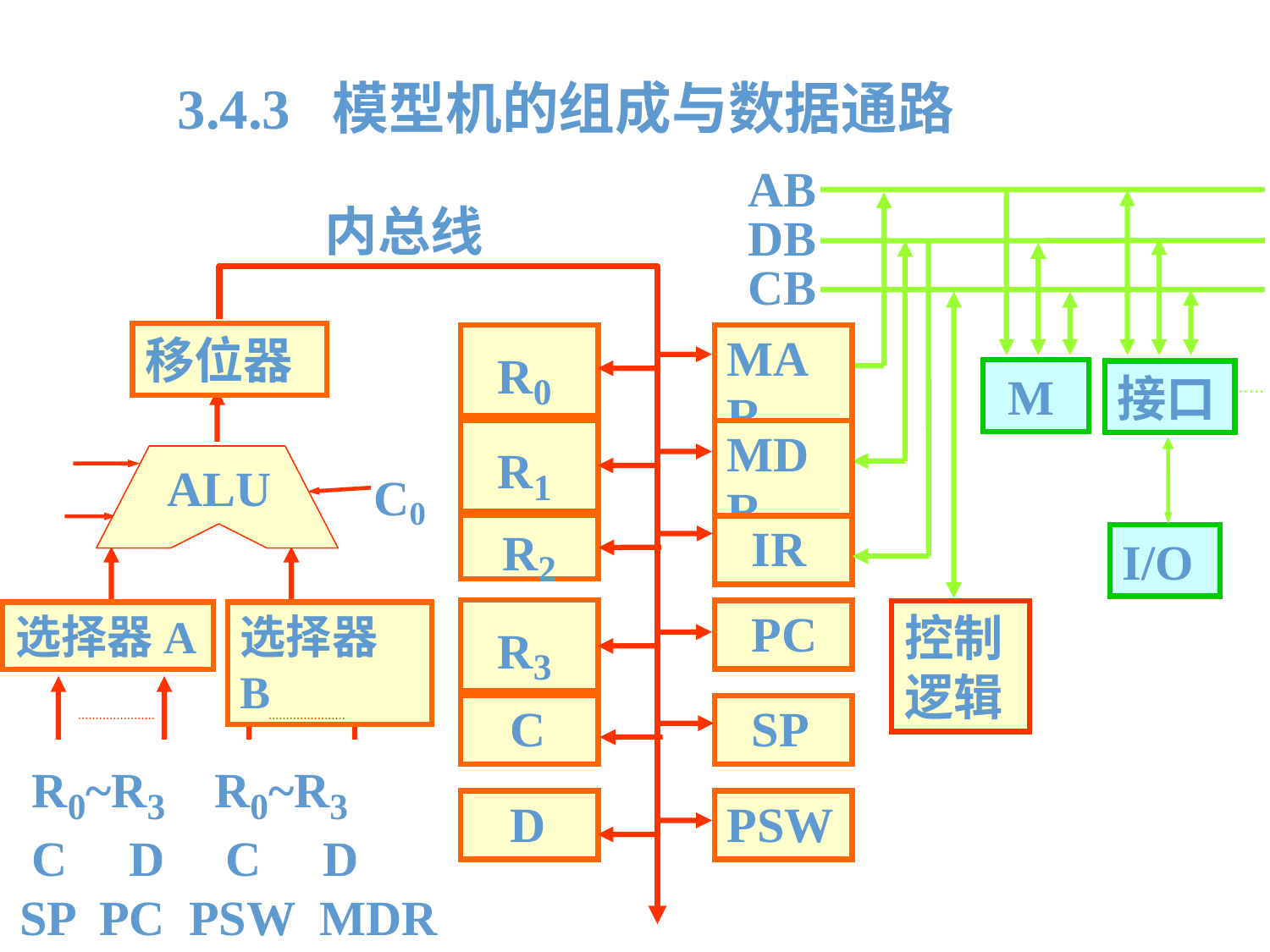

3.4.3  模型机的组成与数据通路
AB

内总线

DB

CB

移位器
  R0
MAR

 M
接口

  R1
MDR

ALU

C0

R2
  IR

I/O

  R3
  PC
控制逻辑
选择器A
选择器B

   C
  SP

  R0~R3    R0~R3
  C     D     C     D
 SP  PC  PSW  MDR
   D
PSW